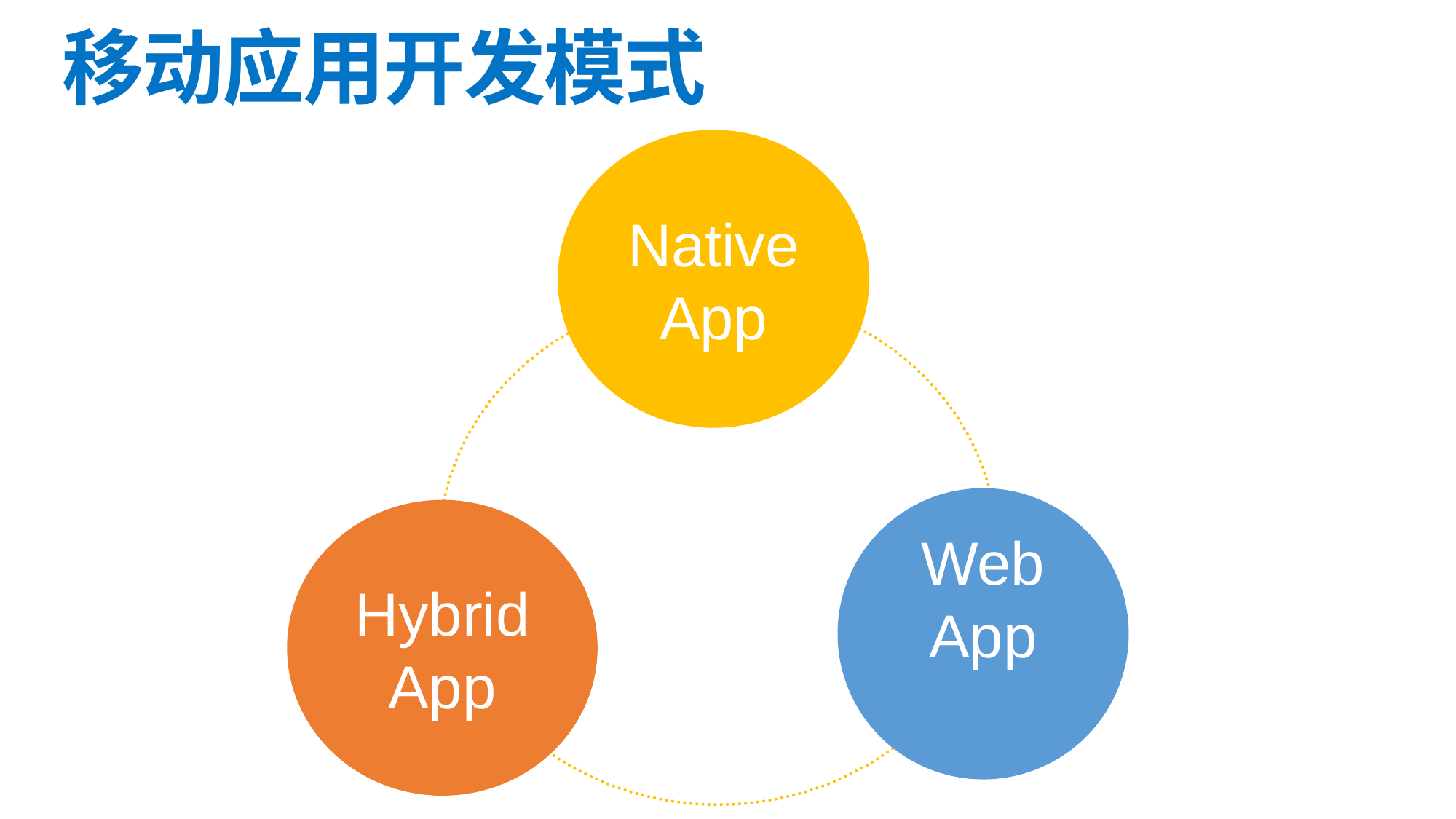

# 移动应用开发模式
Native
App

Web
App

Hybrid
App